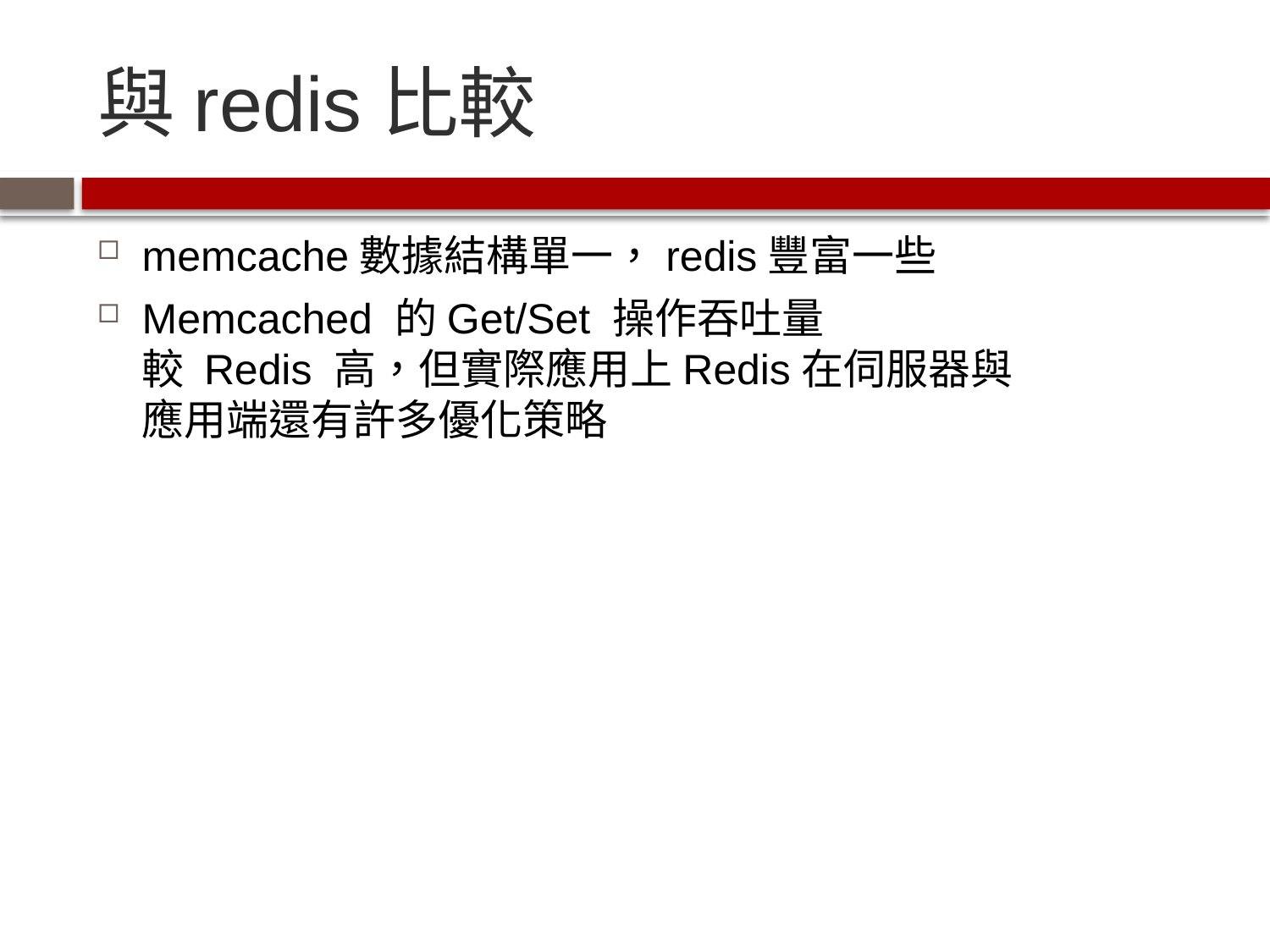

# 與redis比較
memcache數據結構單一，redis豐富一些
Memcached 的Get/Set 操作吞吐量較 Redis 高，但實際應用上Redis在伺服器與應用端還有許多優化策略